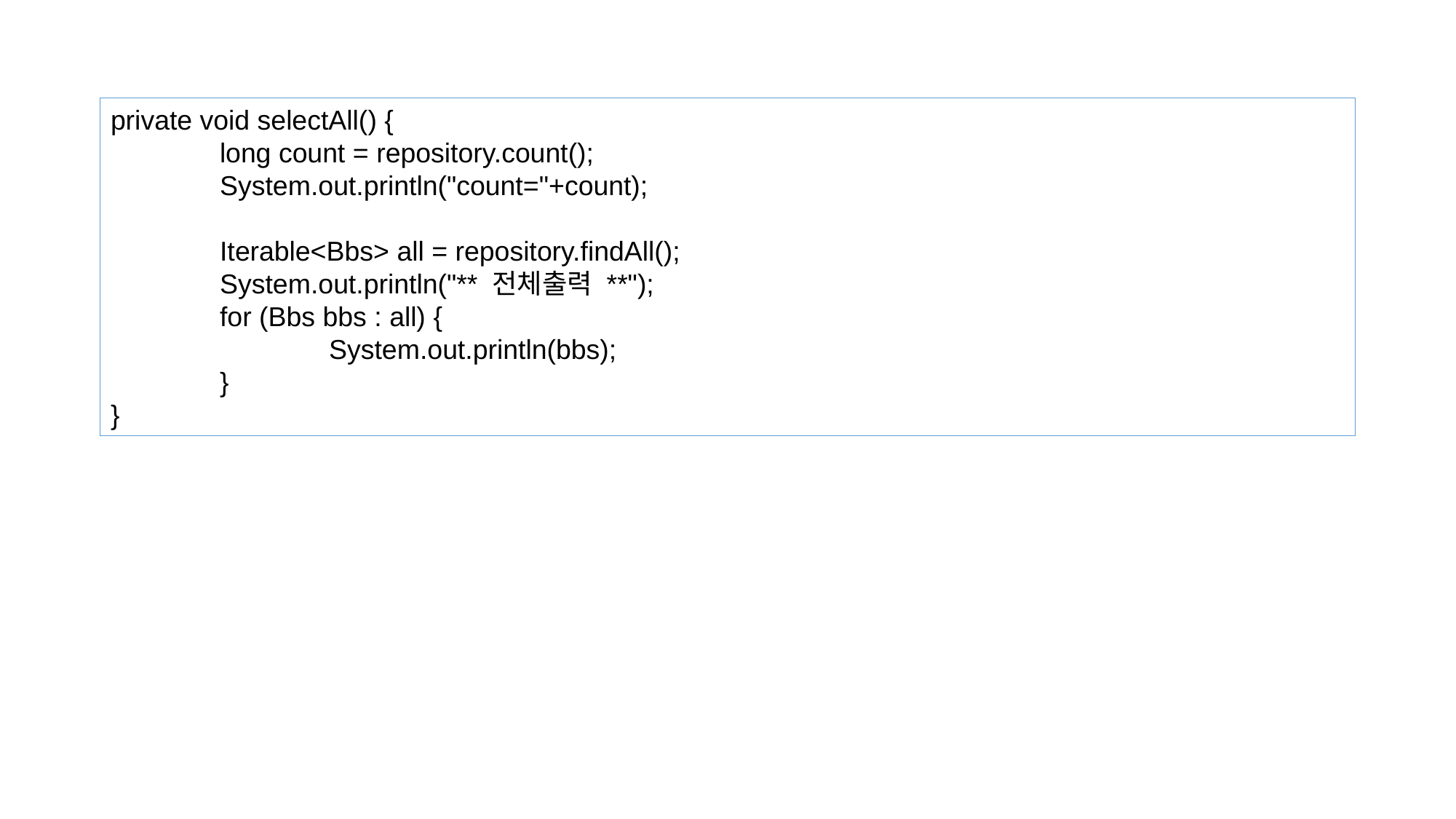

#

private void selectAll() {
	long count = repository.count();
	System.out.println("count="+count);

	Iterable<Bbs> all = repository.findAll();
	System.out.println("** 전체출력 **");
	for (Bbs bbs : all) {
		System.out.println(bbs);
	}
}